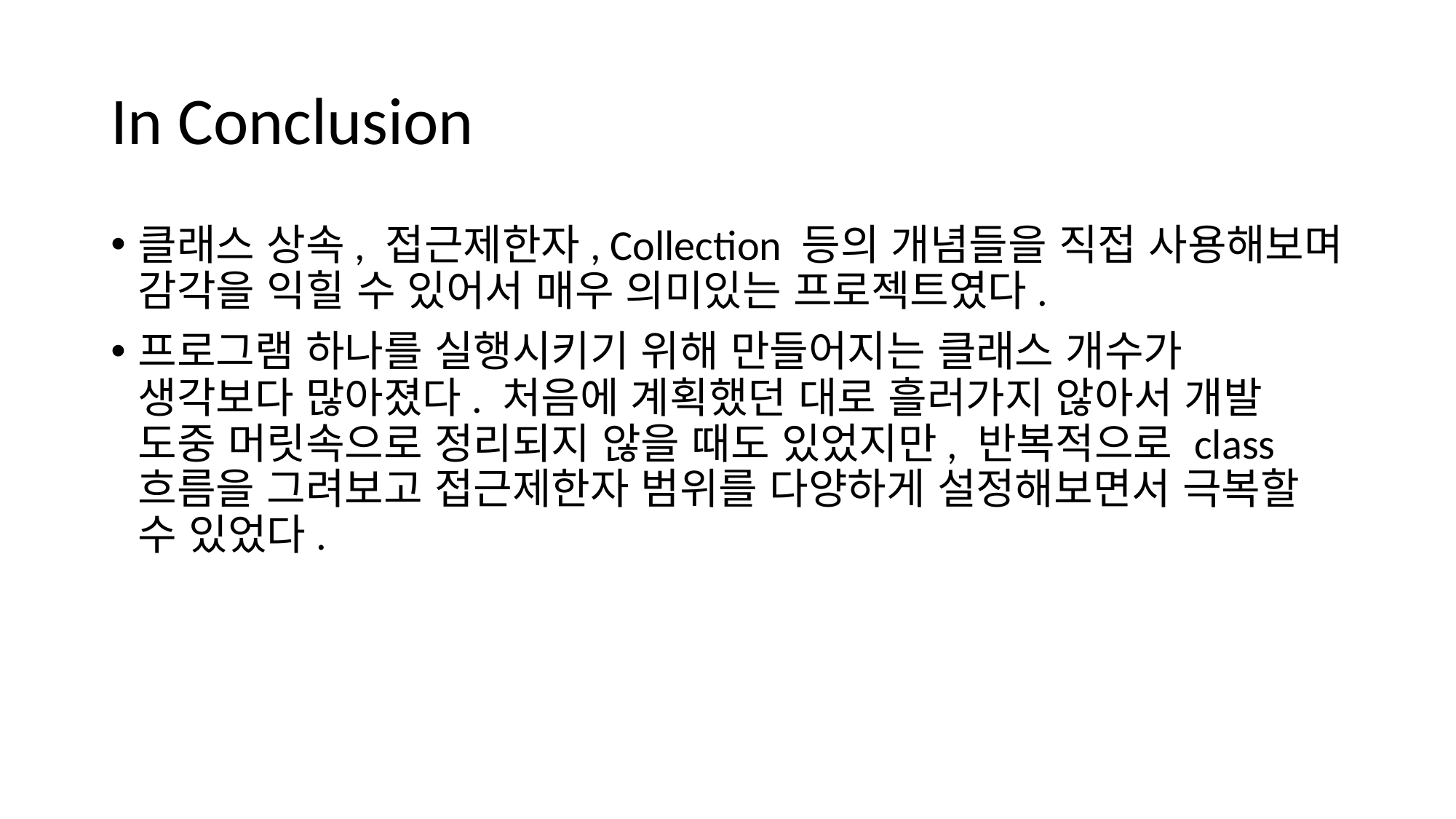

# In Conclusion
클래스 상속, 접근제한자, Collection 등의 개념들을 직접 사용해보며 감각을 익힐 수 있어서 매우 의미있는 프로젝트였다.
프로그램 하나를 실행시키기 위해 만들어지는 클래스 개수가 생각보다 많아졌다. 처음에 계획했던 대로 흘러가지 않아서 개발 도중 머릿속으로 정리되지 않을 때도 있었지만, 반복적으로 class 흐름을 그려보고 접근제한자 범위를 다양하게 설정해보면서 극복할 수 있었다.